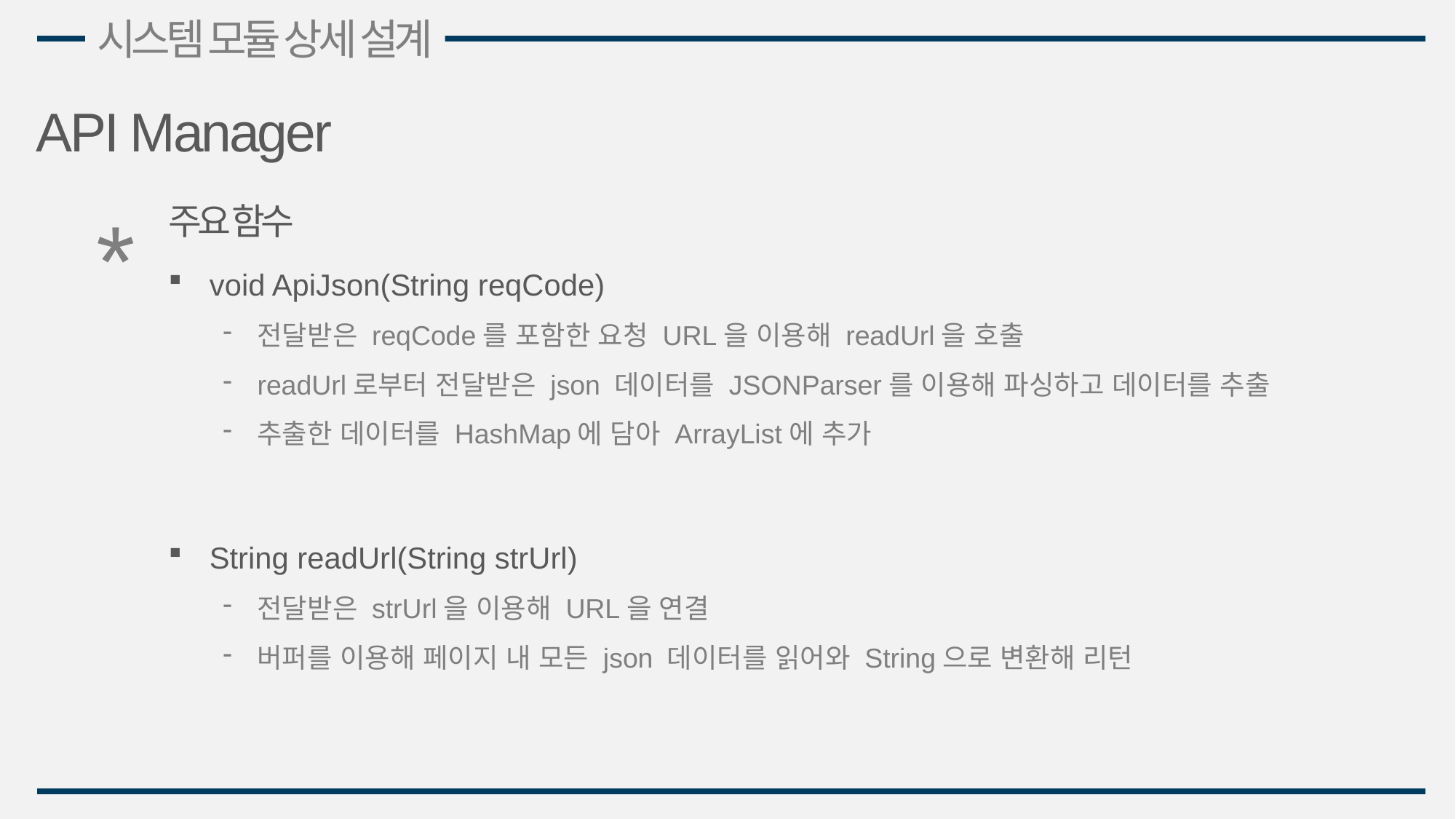

시스템 모듈 상세 설계
API Manager
*
주요 함수
void ApiJson(String reqCode)
전달받은 reqCode를 포함한 요청 URL을 이용해 readUrl을 호출
readUrl로부터 전달받은 json 데이터를 JSONParser를 이용해 파싱하고 데이터를 추출
추출한 데이터를 HashMap에 담아 ArrayList에 추가
String readUrl(String strUrl)
전달받은 strUrl을 이용해 URL을 연결
버퍼를 이용해 페이지 내 모든 json 데이터를 읽어와 String으로 변환해 리턴